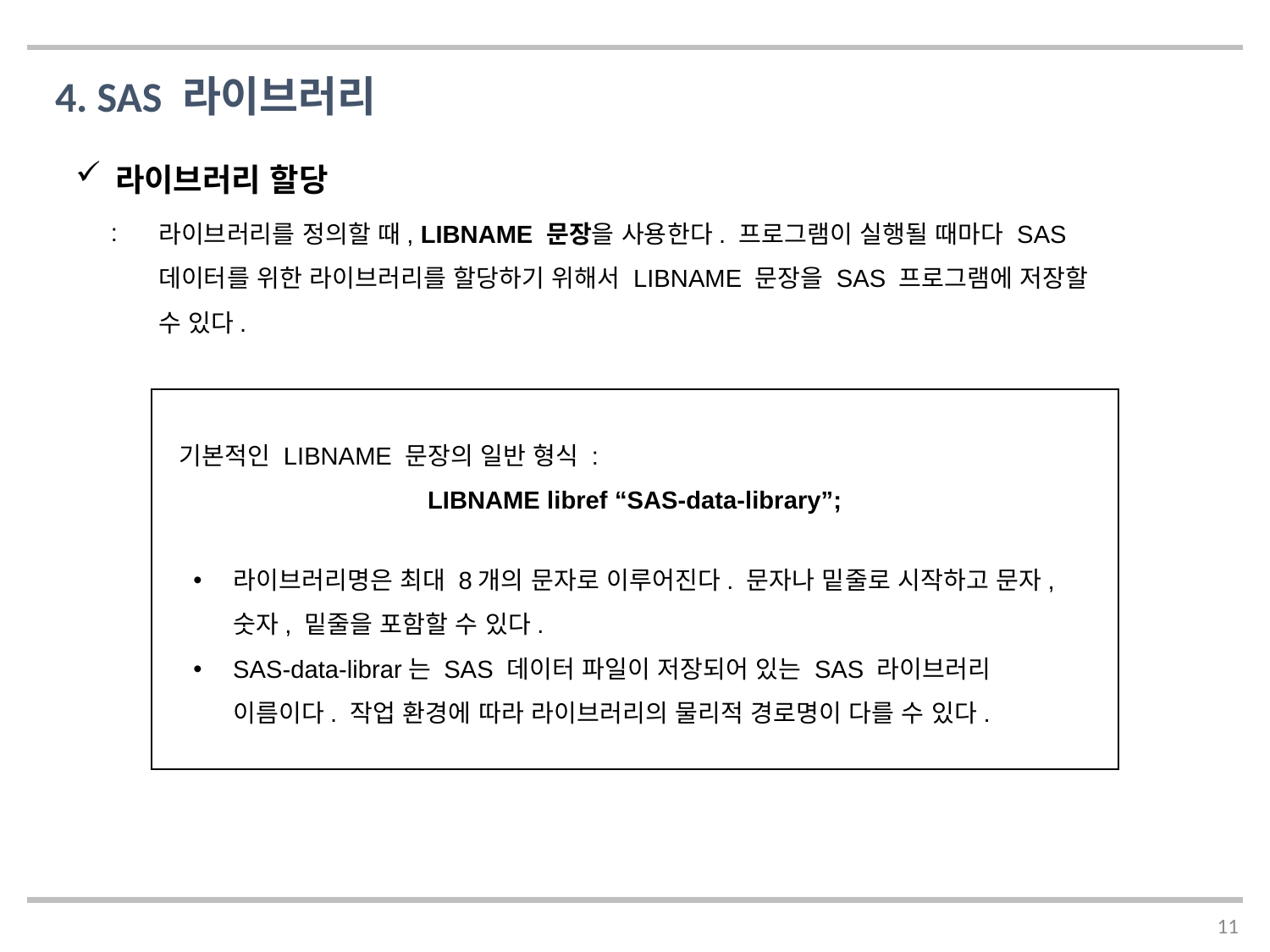

4. SAS 라이브러리
라이브러리 할당
라이브러리를 정의할 때, LIBNAME 문장을 사용한다. 프로그램이 실행될 때마다 SAS 데이터를 위한 라이브러리를 할당하기 위해서 LIBNAME 문장을 SAS 프로그램에 저장할 수 있다.

기본적인 LIBNAME 문장의 일반 형식 :
LIBNAME libref “SAS-data-library”;
라이브러리명은 최대 8개의 문자로 이루어진다. 문자나 밑줄로 시작하고 문자, 숫자, 밑줄을 포함할 수 있다.
SAS-data-librar는 SAS 데이터 파일이 저장되어 있는 SAS 라이브러리 이름이다. 작업 환경에 따라 라이브러리의 물리적 경로명이 다를 수 있다.